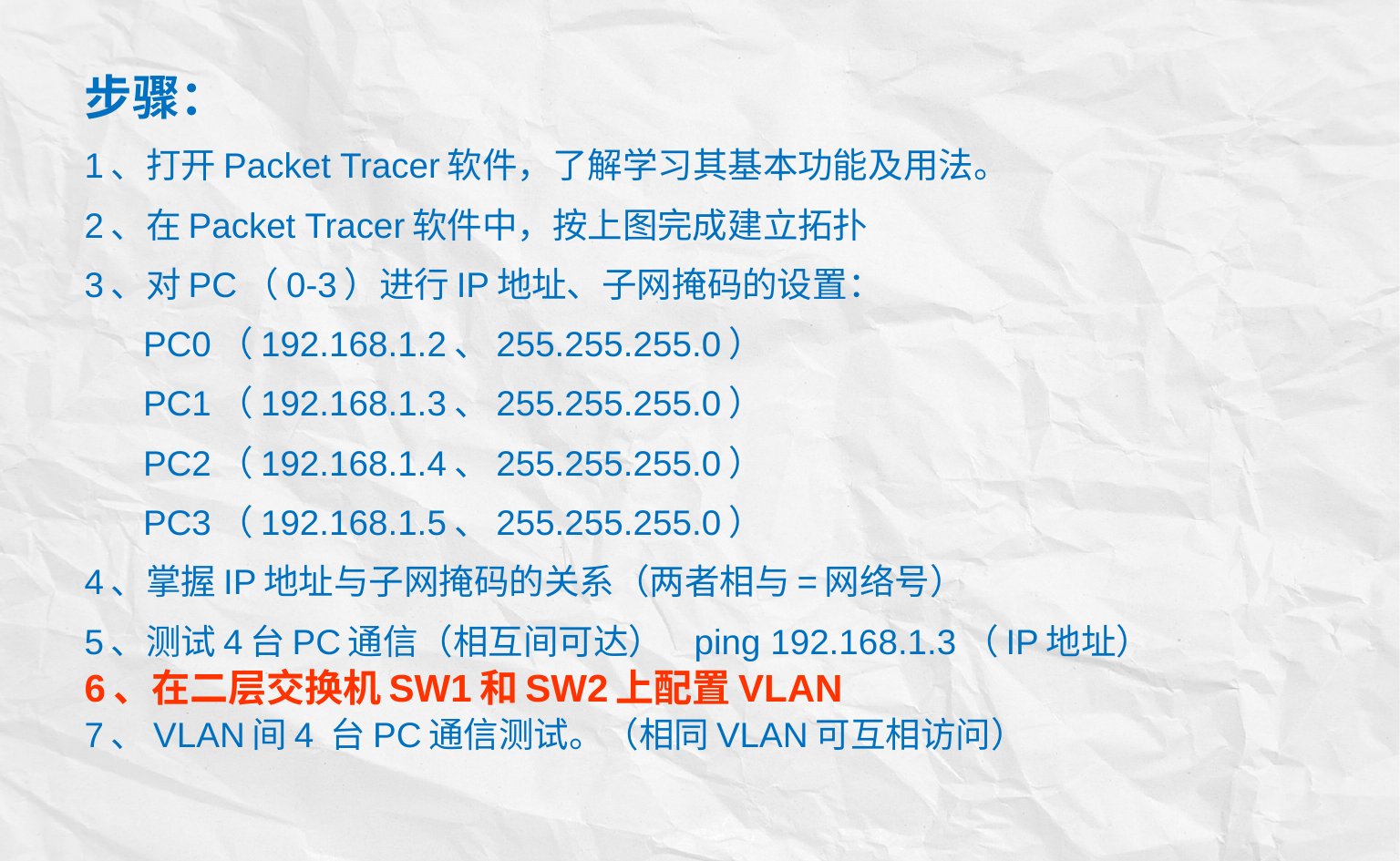

步骤：
1、打开Packet Tracer软件，了解学习其基本功能及用法。
2、在Packet Tracer软件中，按上图完成建立拓扑
3、对PC（0-3）进行IP地址、子网掩码的设置：
      PC0（192.168.1.2、255.255.255.0）
      PC1（192.168.1.3、255.255.255.0）
      PC2（192.168.1.4、255.255.255.0）
      PC3（192.168.1.5、255.255.255.0）
4、掌握IP地址与子网掩码的关系（两者相与=网络号）
5、测试4台PC通信（相互间可达）   ping 192.168.1.3（IP地址）
6、在二层交换机SW1和SW2上配置VLAN
7、VLAN间4 台PC通信测试。（相同VLAN可互相访问）

73